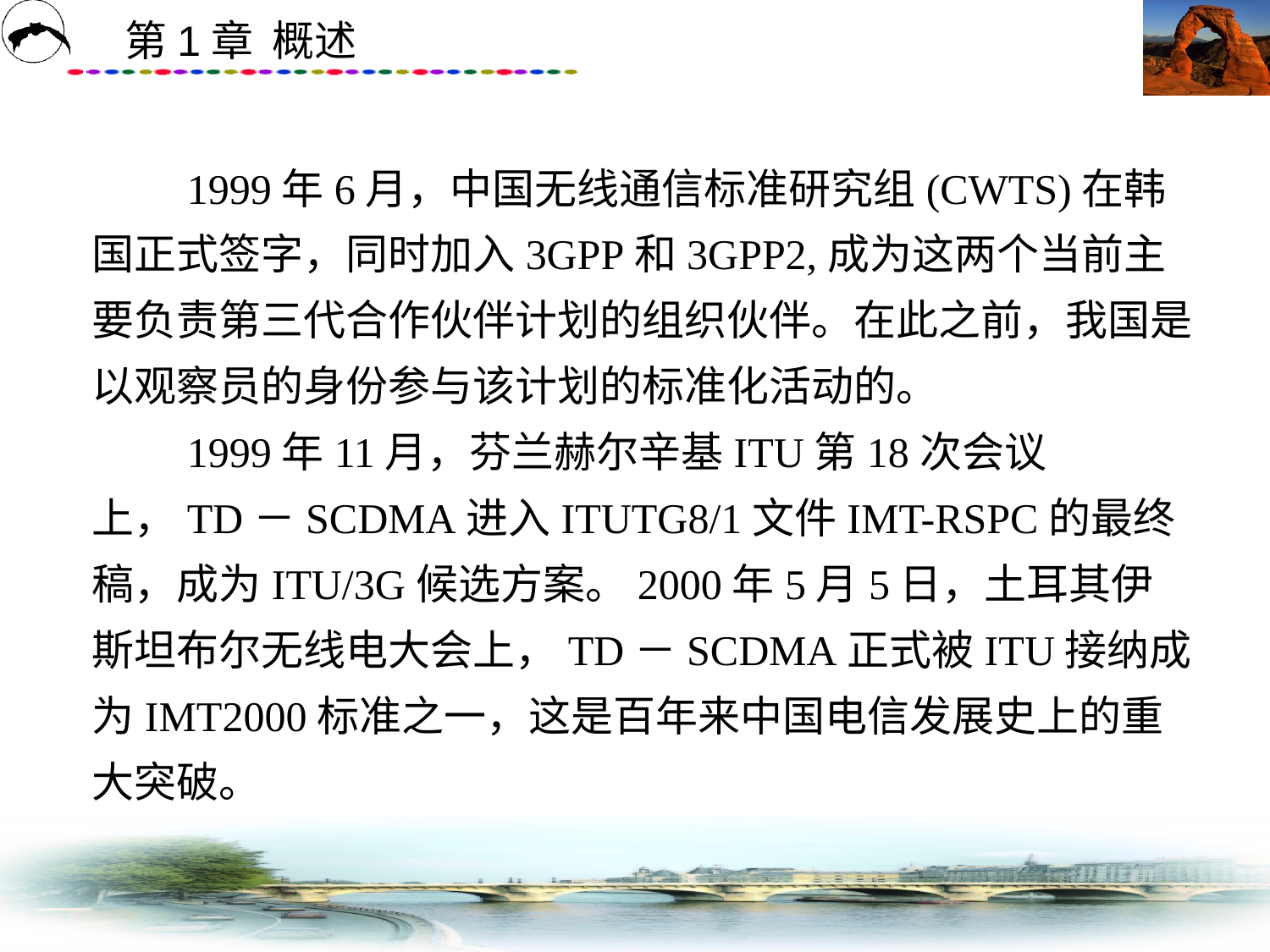

# 1999年6月，中国无线通信标准研究组(CWTS)在韩国正式签字，同时加入3GPP和3GPP2,成为这两个当前主要负责第三代合作伙伴计划的组织伙伴。在此之前，我国是以观察员的身份参与该计划的标准化活动的。 　　1999年11月，芬兰赫尔辛基ITU第18次会议上，TD－SCDMA进入ITUTG8/1文件IMT-RSPC的最终稿，成为ITU/3G候选方案。2000年5月5日，土耳其伊斯坦布尔无线电大会上，TD－SCDMA正式被ITU接纳成为IMT2000标准之一，这是百年来中国电信发展史上的重大突破。